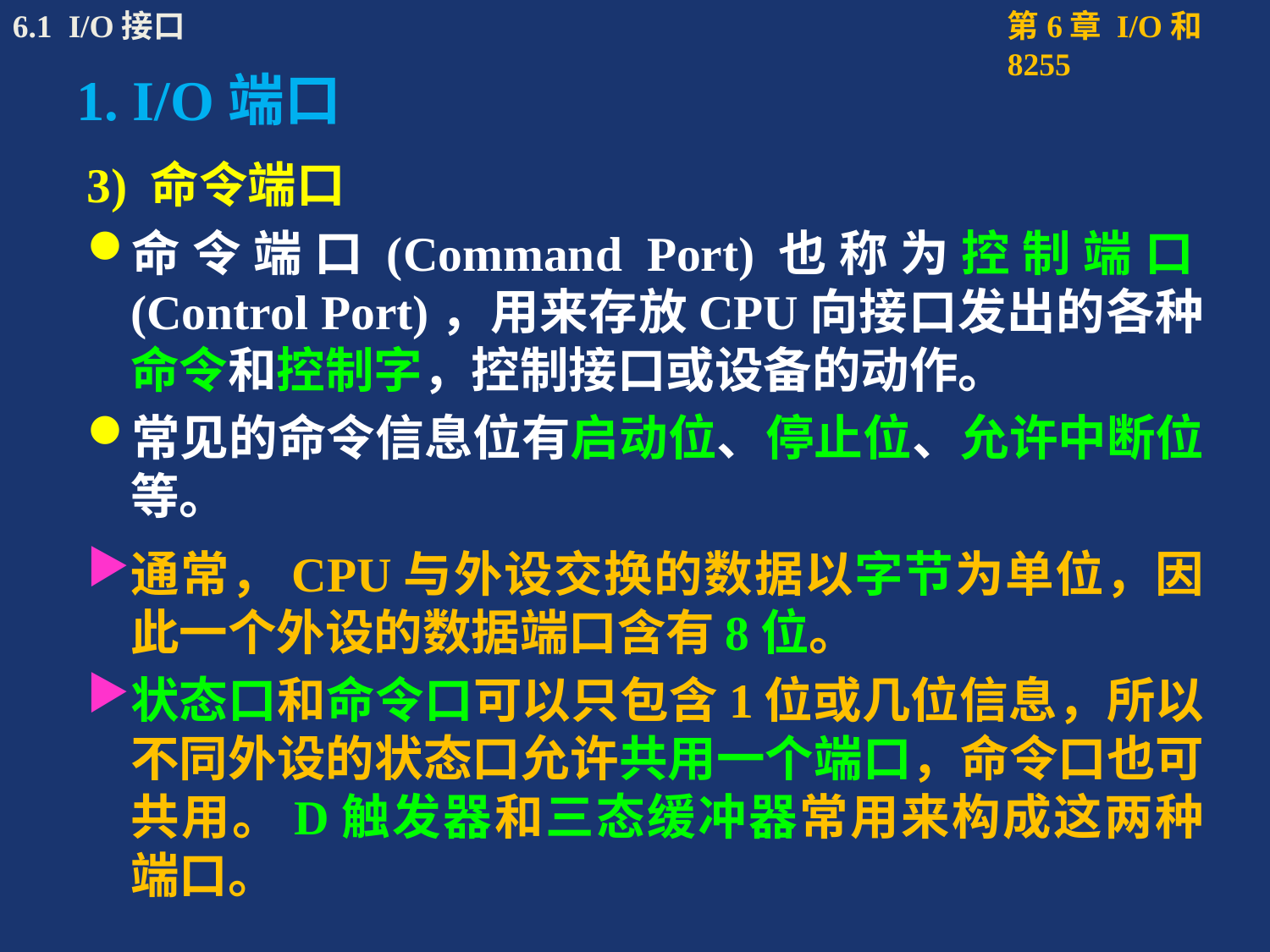

# 1. I/O端口
3) 命令端口
命令端口(Command Port)也称为控制端口(Control Port)，用来存放CPU向接口发出的各种命令和控制字，控制接口或设备的动作。
常见的命令信息位有启动位、停止位、允许中断位等。
通常，CPU与外设交换的数据以字节为单位，因此一个外设的数据端口含有8位。
状态口和命令口可以只包含1位或几位信息，所以不同外设的状态口允许共用一个端口，命令口也可共用。D触发器和三态缓冲器常用来构成这两种端口。